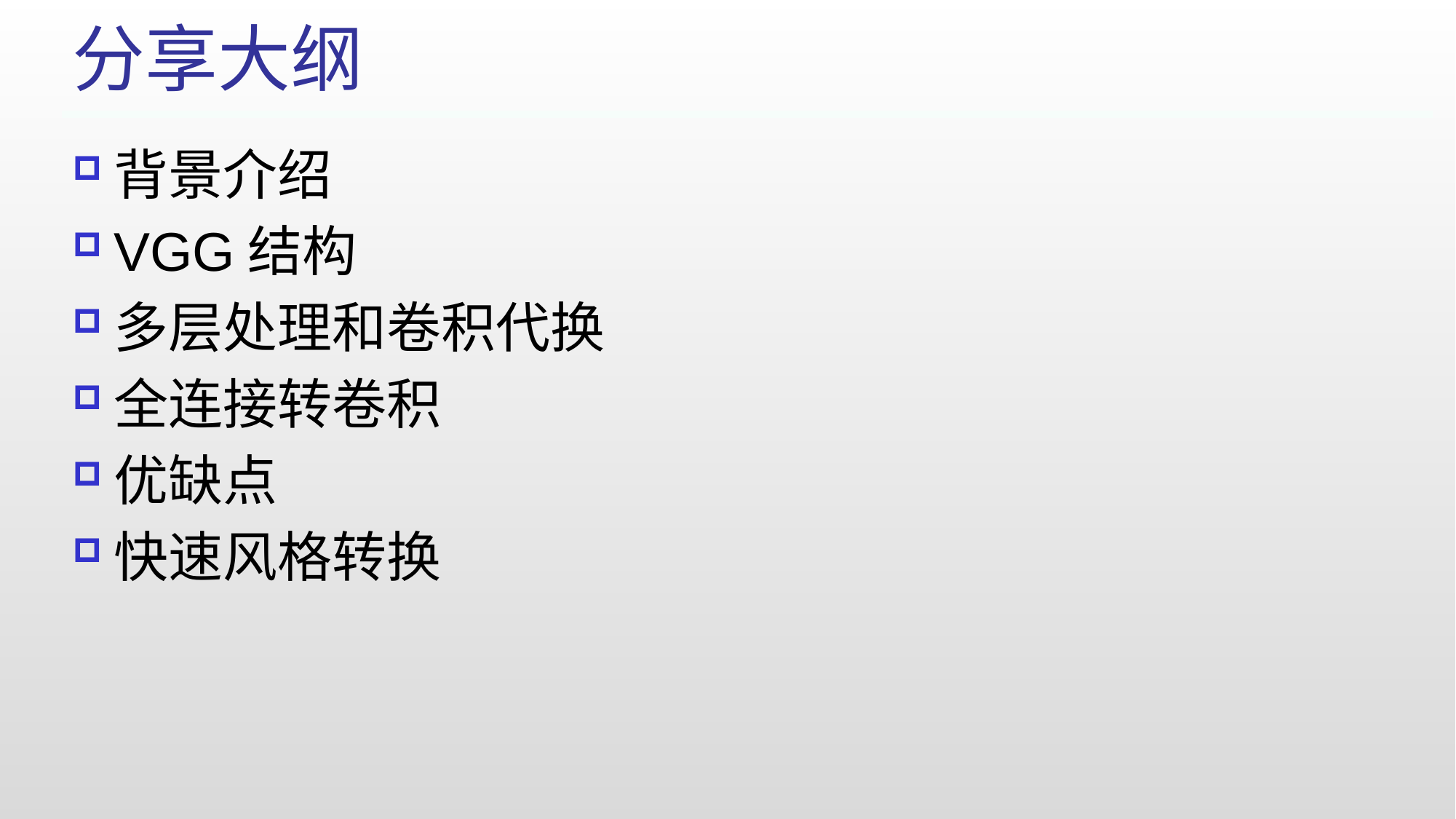

分享大纲
背景介绍
VGG结构
多层处理和卷积代换
全连接转卷积
优缺点
快速风格转换